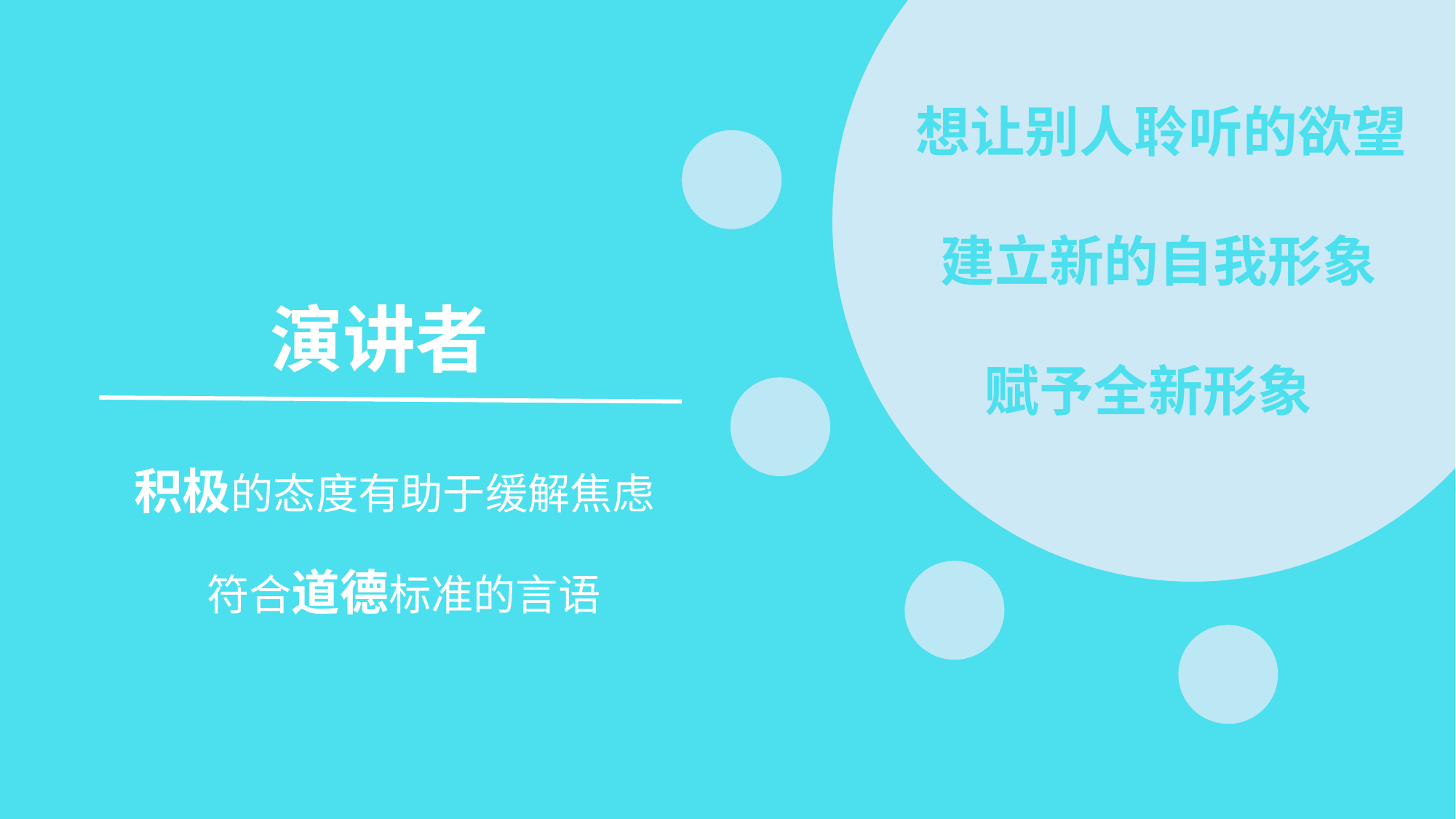

想让别人聆听的欲望

建立新的自我形象
演讲者
赋予全新形象

积极的态度有助于缓解焦虑
符合道德标准的言语